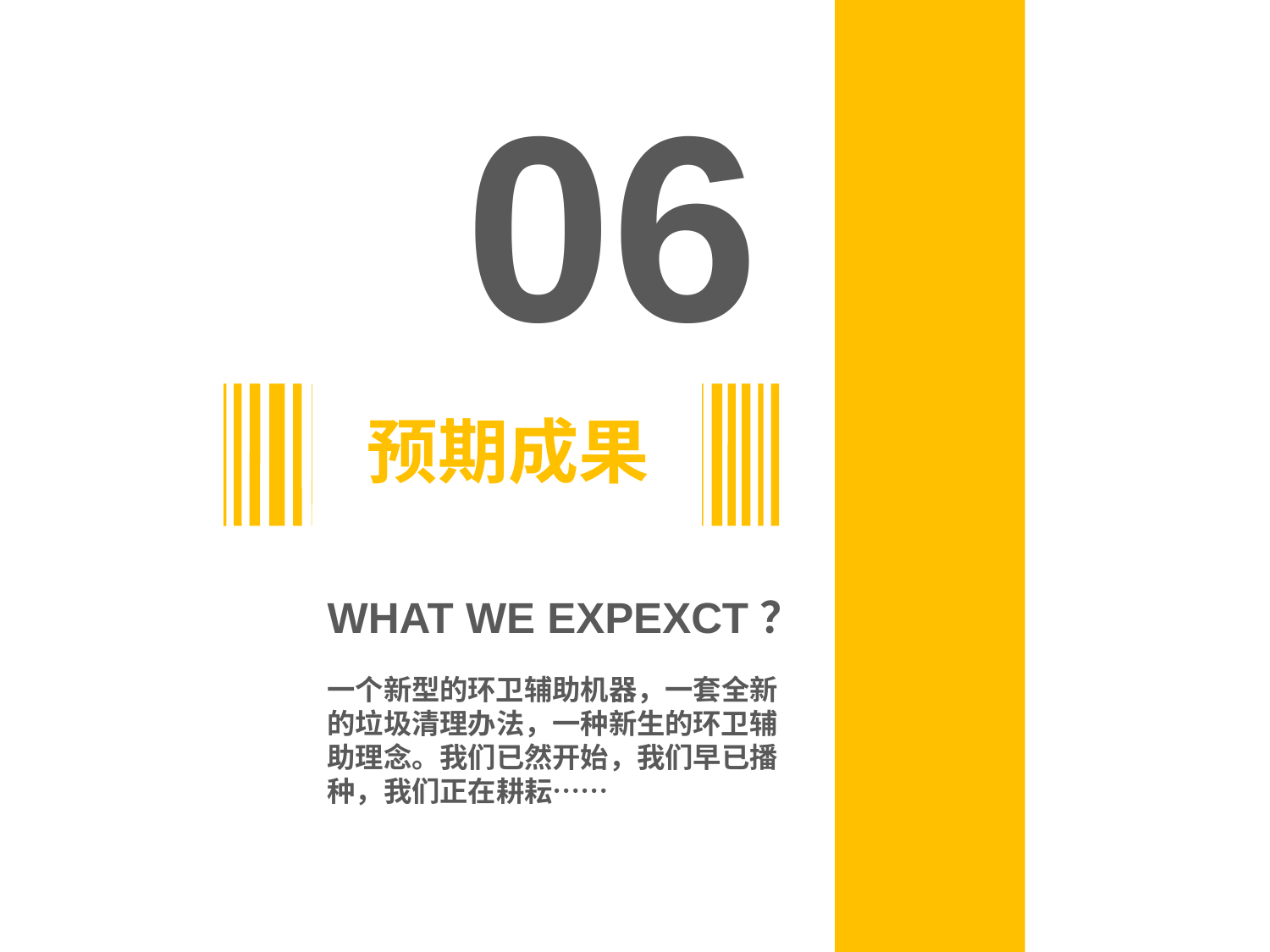

06

预期成果
WHAT WE EXPEXCT？
一个新型的环卫辅助机器，一套全新的垃圾清理办法，一种新生的环卫辅助理念。我们已然开始，我们早已播种，我们正在耕耘……